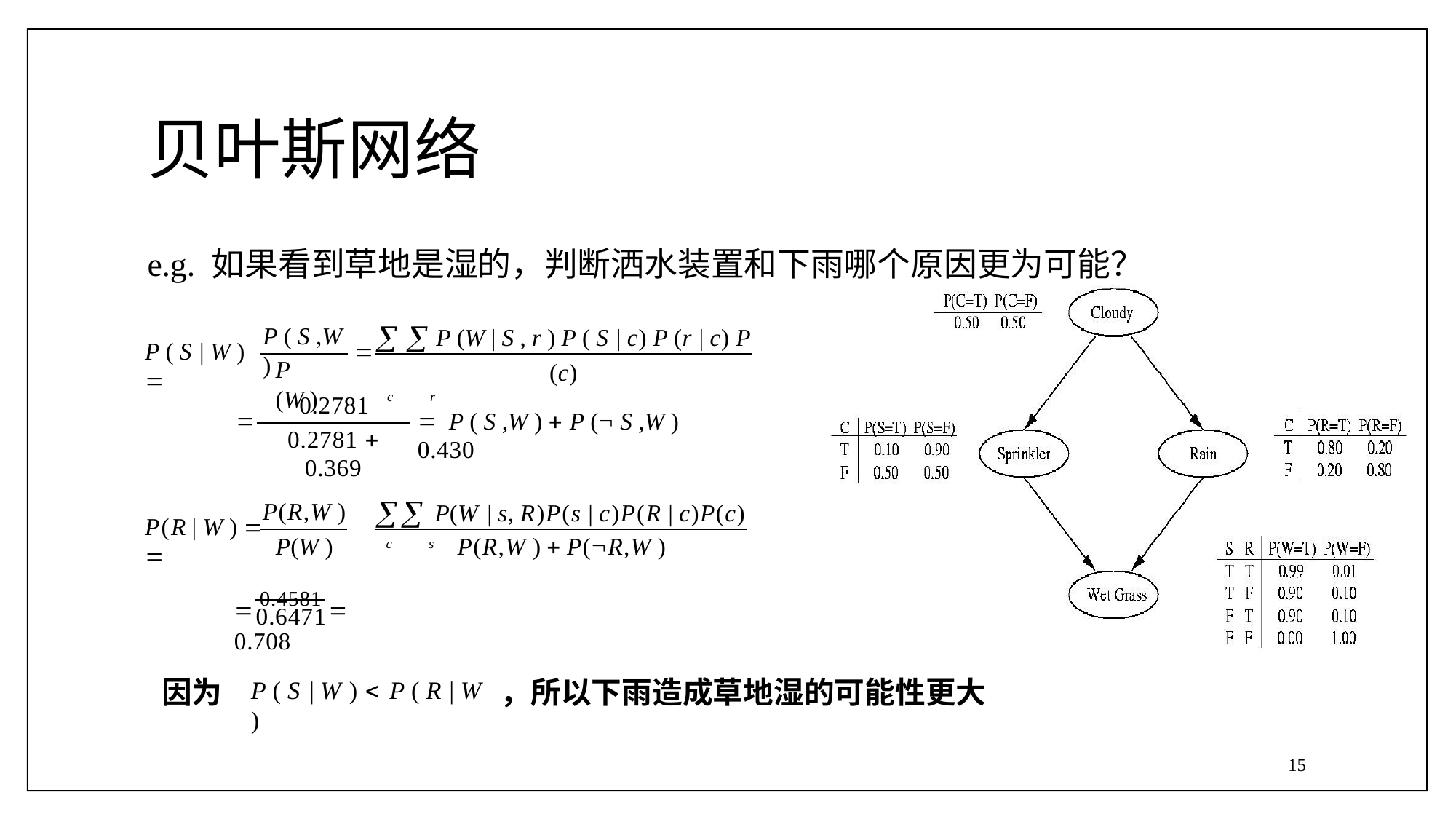

# 贝叶斯网络
e.g. 如果看到草地是湿的，判断洒水装置和下雨哪个原因更为可能？

∑ ∑ P (W | S , r ) P ( S | c) P (r | c) P (c)
c	r
P ( S ,W ) + P (¬ S ,W )
P ( S ,W )
P ( S | W ) =
=
P (W )

0.2781
0.2781 + 0.369
=
= 0.430

∑∑ P(W | s, R)P(s | c)P(R | c)P(c)
c	s
P(R,W )
P(R | W ) =	=
P(W )
P(R,W ) + P(¬R,W )

= 0.4581 = 0.708
0.6471

因为
，所以下雨造成草地湿的可能性更大
P ( S | W ) < P ( R | W )
15